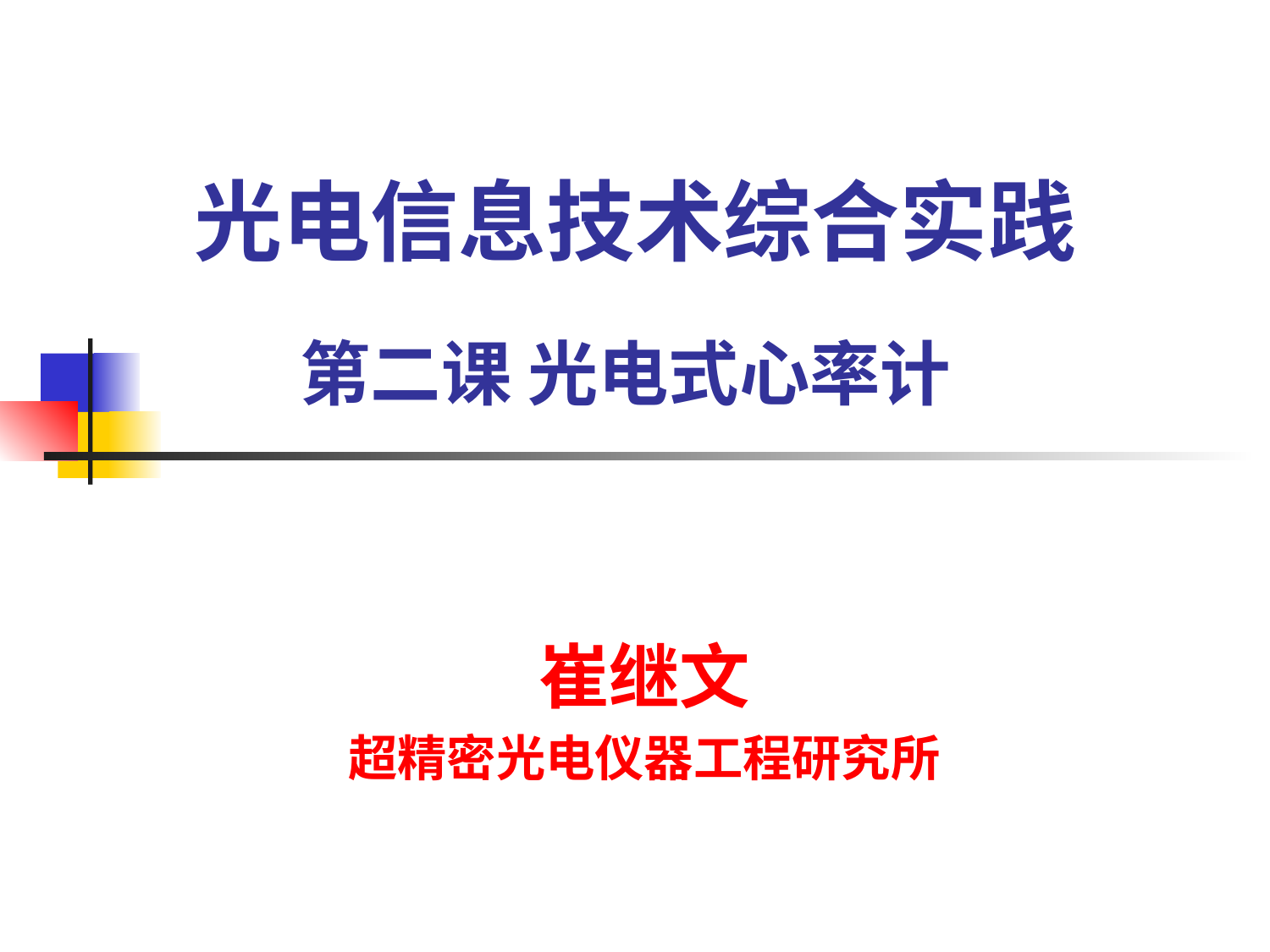

# 光电信息技术综合实践
第二课 光电式心率计
崔继文
超精密光电仪器工程研究所